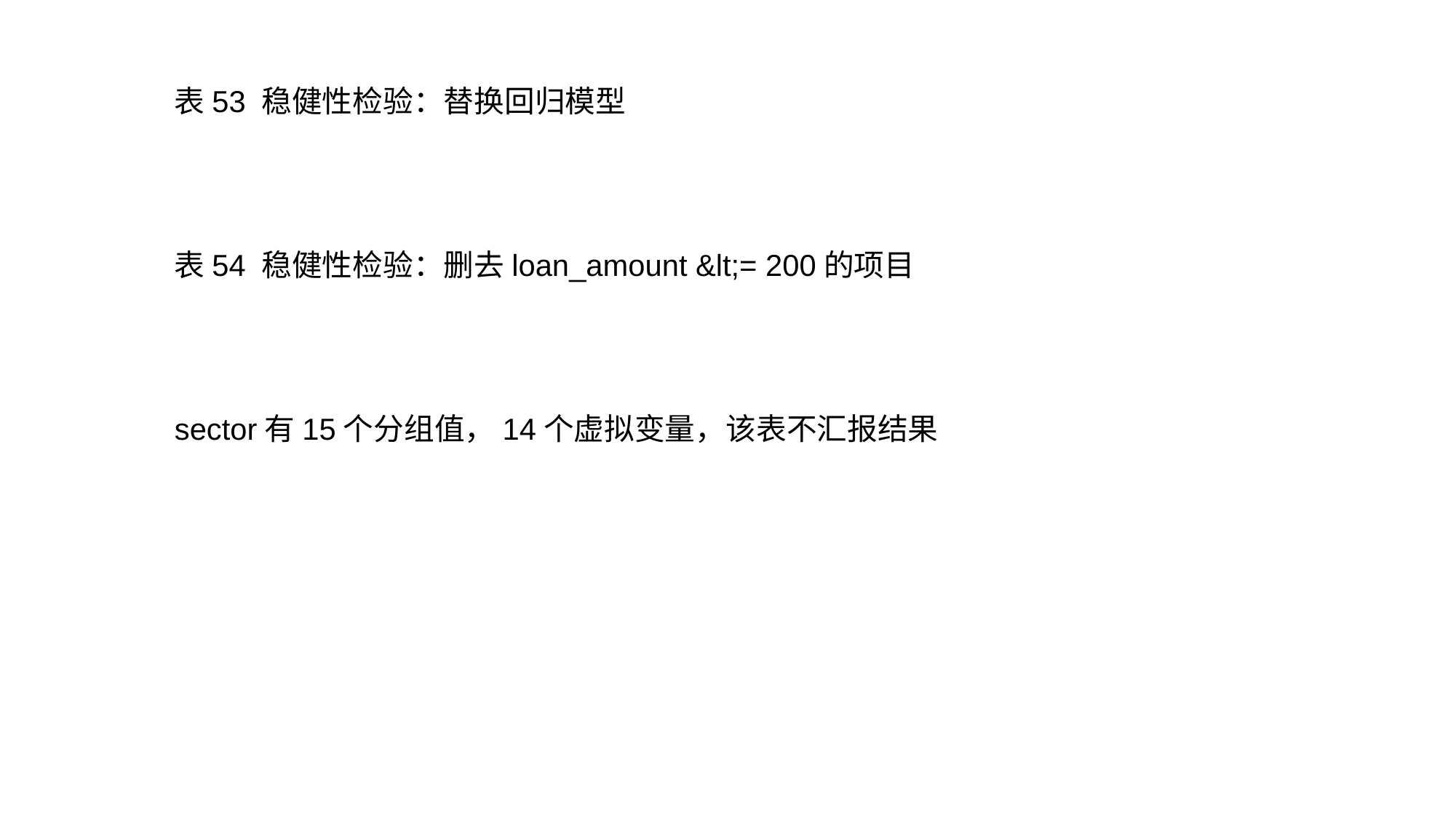

表53 稳健性检验：替换回归模型

表54 稳健性检验：删去loan_amount &lt;= 200的项目
sector有15个分组值，14个虚拟变量，该表不汇报结果